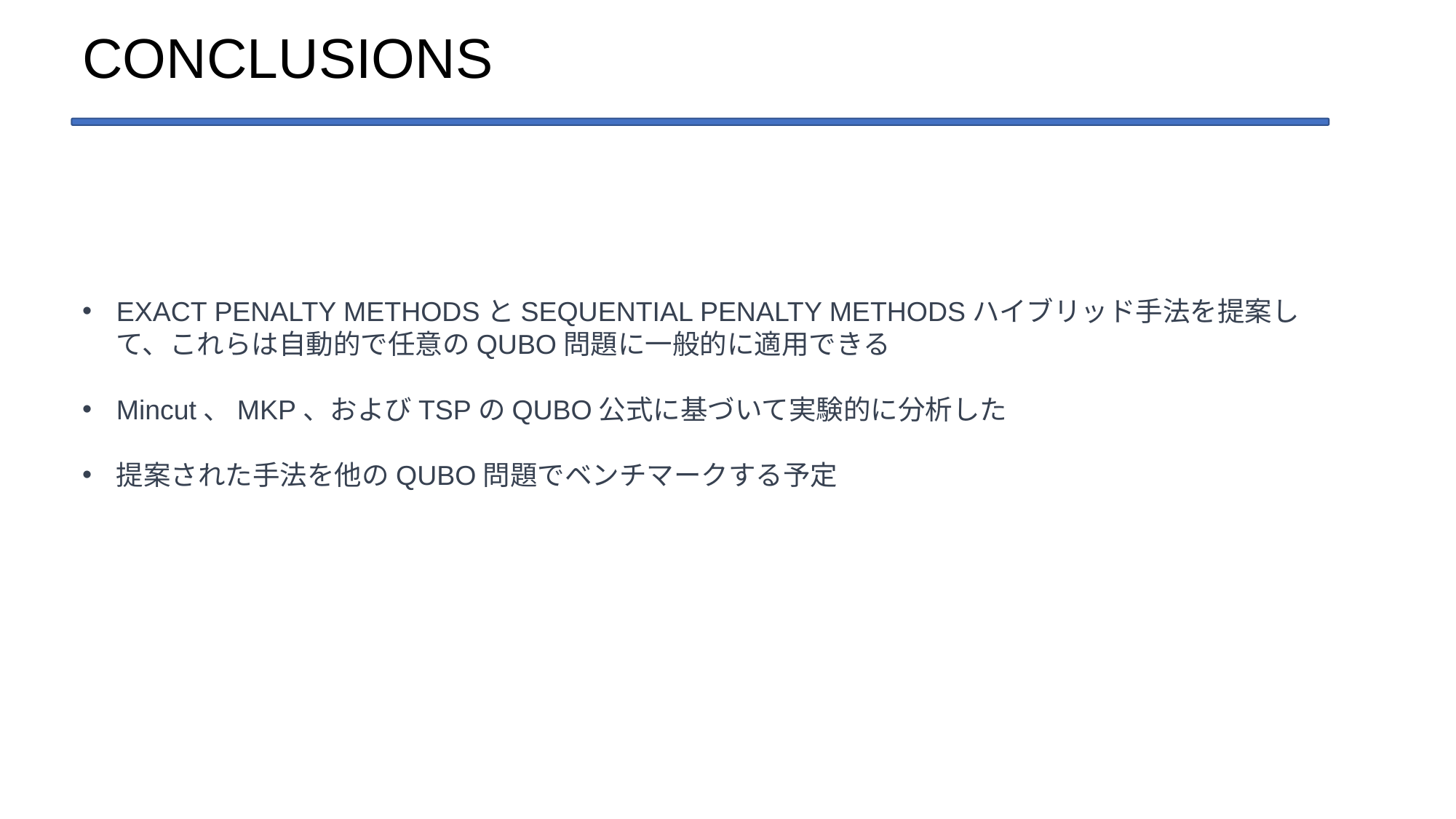

# CONCLUSIONS

EXACT PENALTY METHODSとSEQUENTIAL PENALTY METHODSハイブリッド手法を提案して、これらは自動的で任意のQUBO問題に一般的に適用できる

Mincut、MKP、およびTSPのQUBO公式に基づいて実験的に分析した

提案された手法を他のQUBO問題でベンチマークする予定